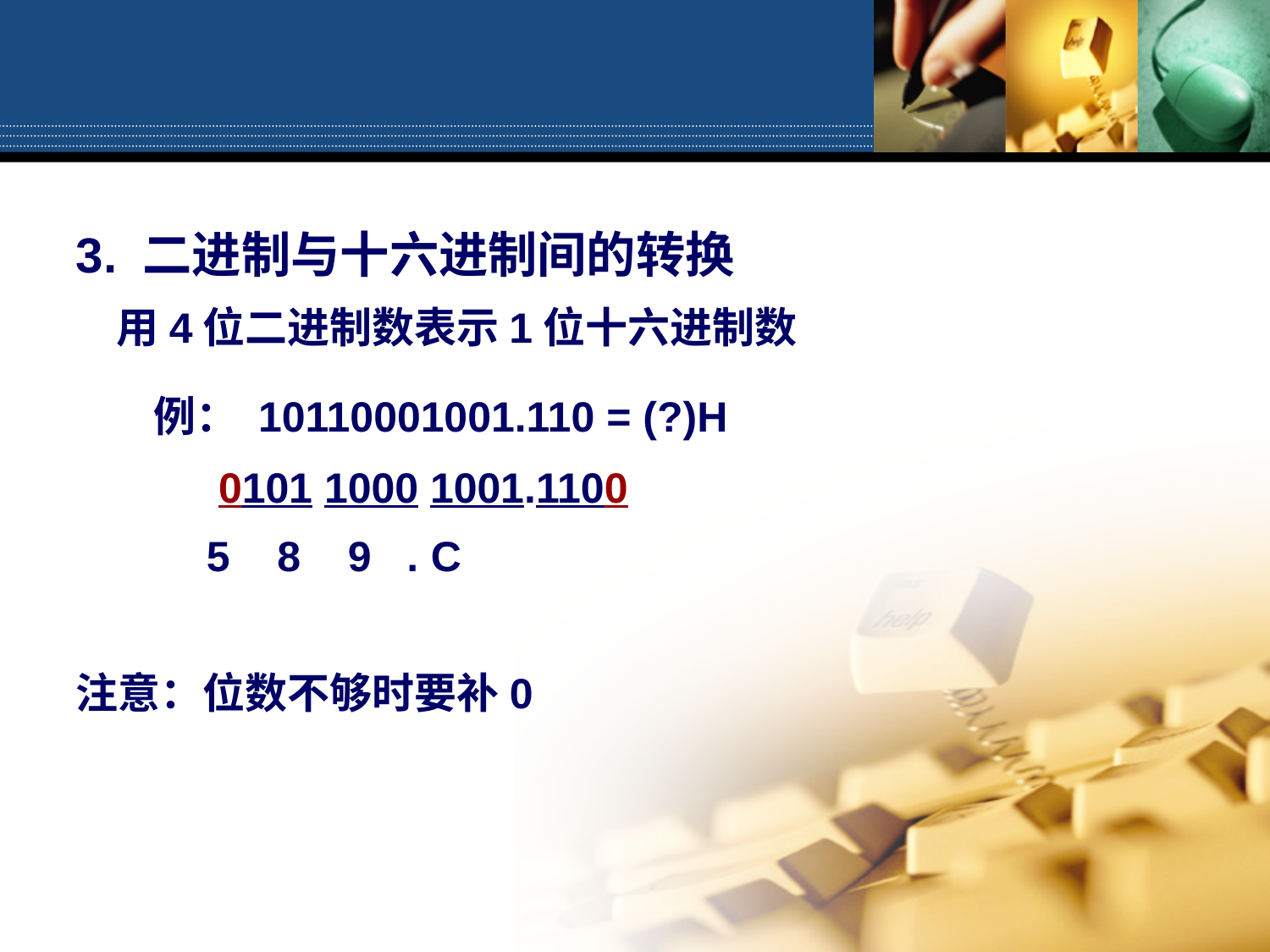

3. 二进制与十六进制间的转换
    用4位二进制数表示1位十六进制数
     例： 10110001001.110 = (?)H
	        0101 1000 1001.1100
           5    8    9   . C

注意：位数不够时要补0